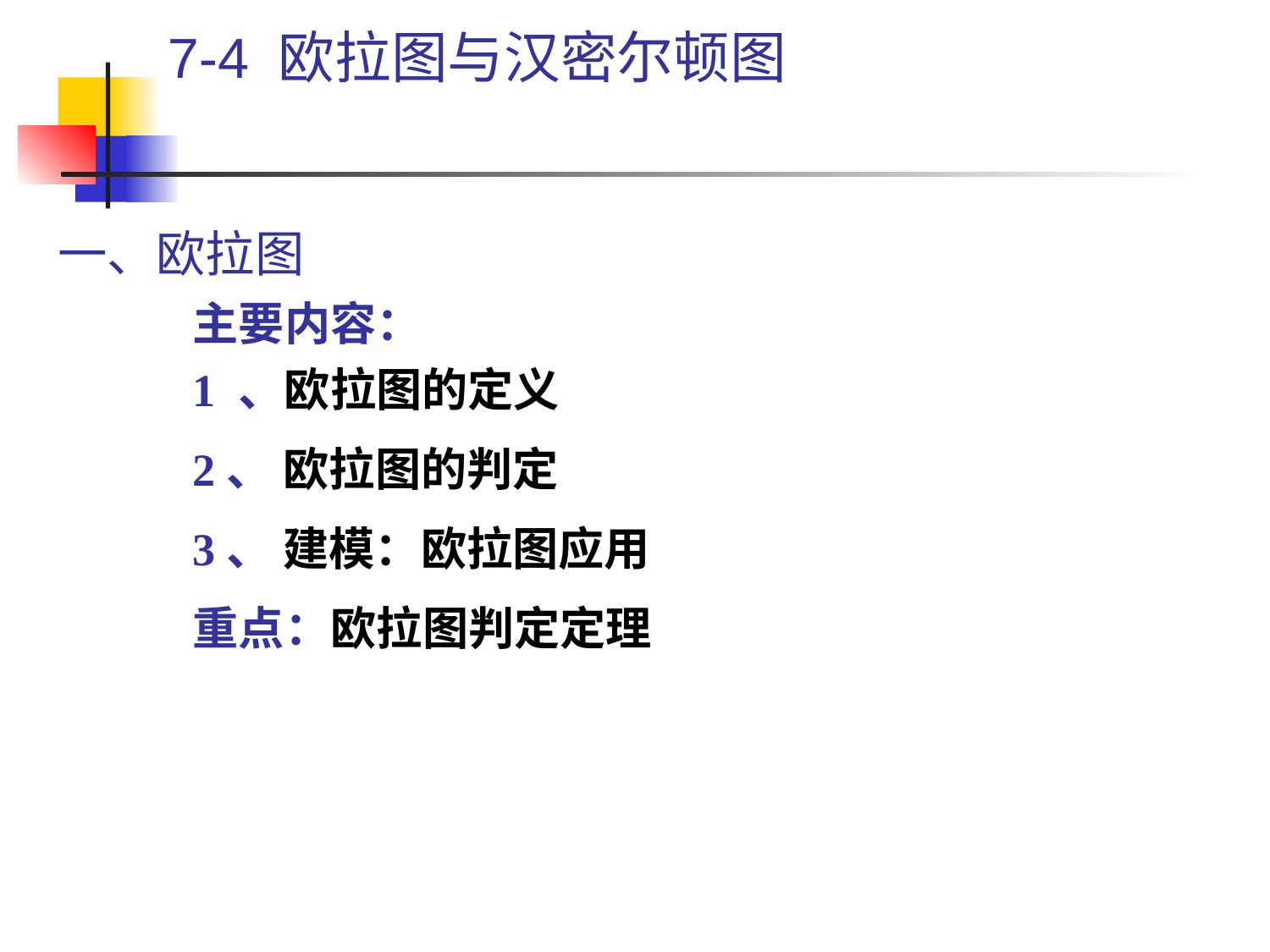

7-4 欧拉图与汉密尔顿图
# 一、欧拉图
主要内容：
1 、欧拉图的定义
2、 欧拉图的判定
3、 建模：欧拉图应用
重点：欧拉图判定定理